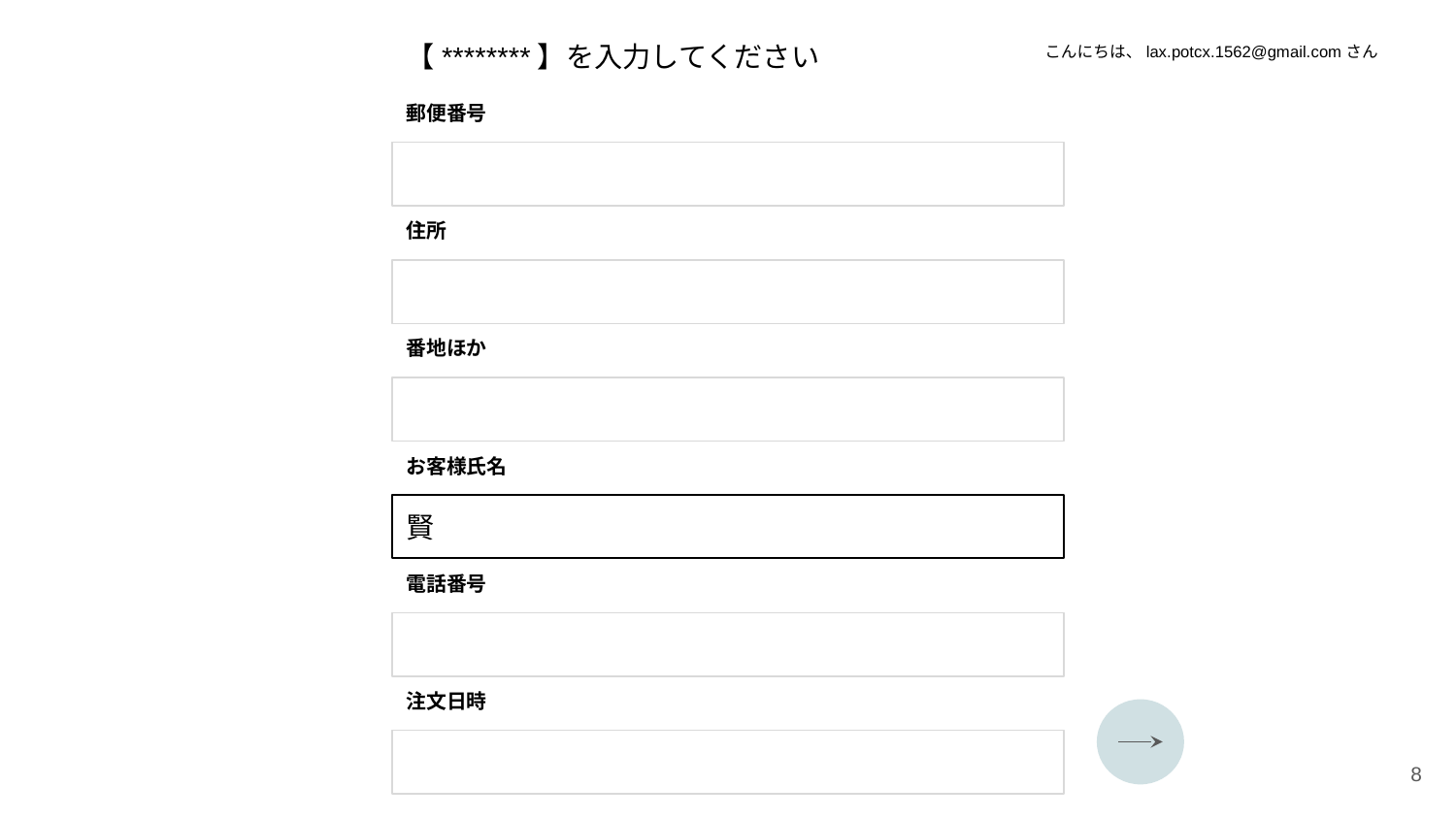

【********】を入力してください
こんにちは、lax.potcx.1562@gmail.comさん
郵便番号

住所

番地ほか

お客様氏名
賢
電話番号

注文日時

8